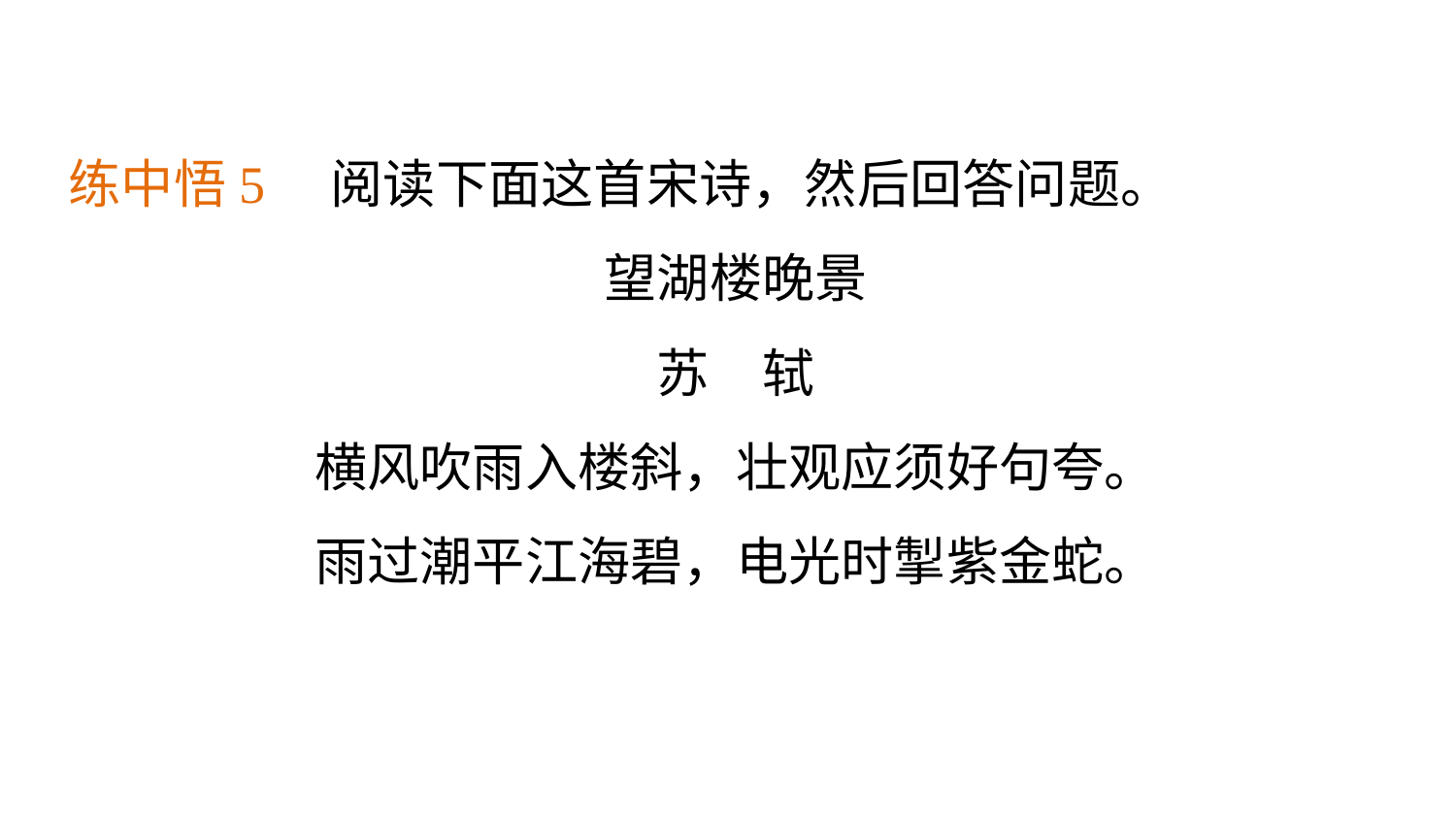

练中悟5　阅读下面这首宋诗，然后回答问题。
望湖楼晚景
苏　轼
横风吹雨入楼斜，壮观应须好句夸。
雨过潮平江海碧，电光时掣紫金蛇。